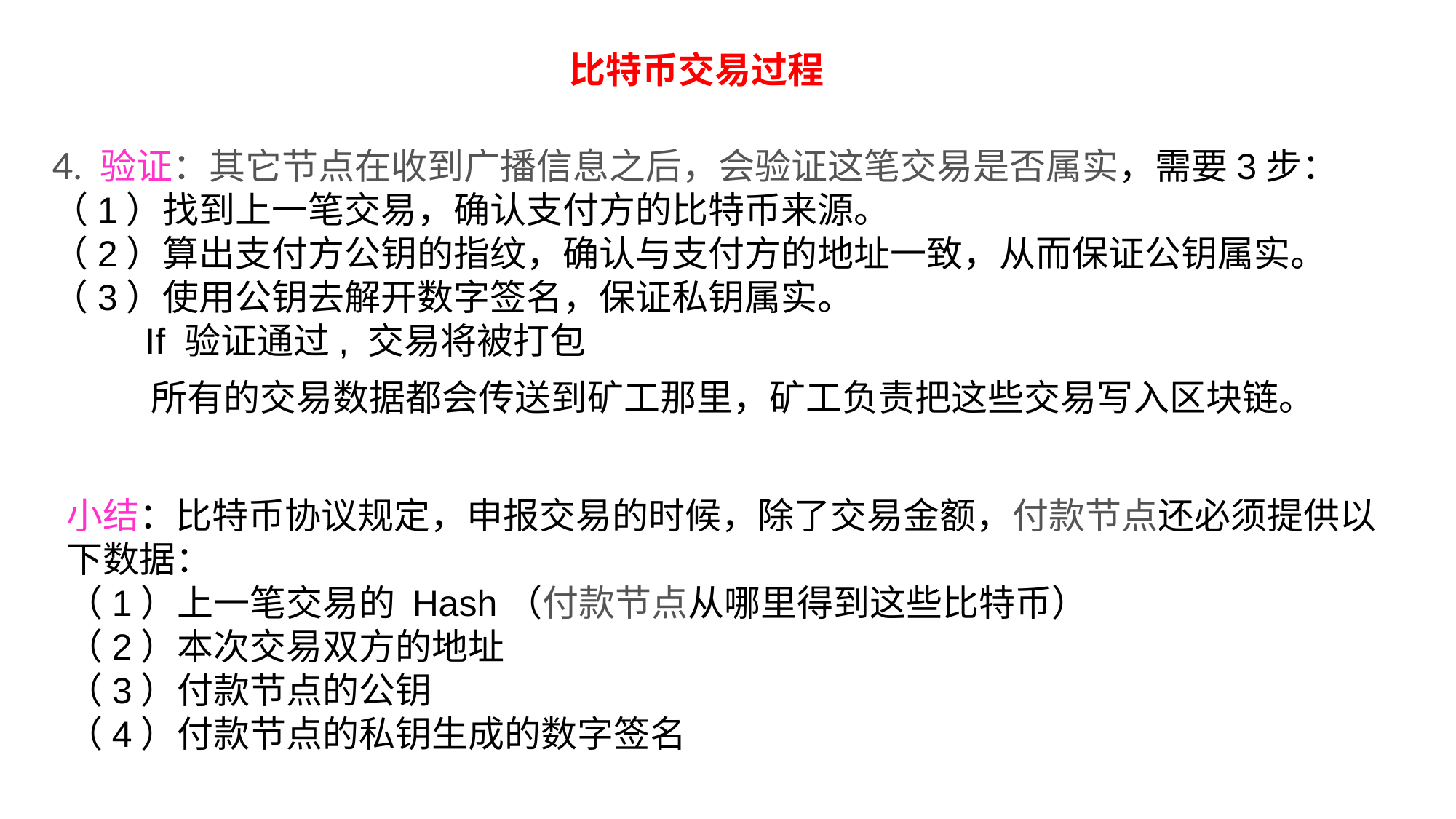

比特币交易过程
4. 验证：其它节点在收到广播信息之后，会验证这笔交易是否属实，需要3步：
（1）找到上一笔交易，确认支付方的比特币来源。
（2）算出支付方公钥的指纹，确认与支付方的地址一致，从而保证公钥属实。
（3）使用公钥去解开数字签名，保证私钥属实。
          If 验证通过, 交易将被打包
所有的交易数据都会传送到矿工那里，矿工负责把这些交易写入区块链。
小结：比特币协议规定，申报交易的时候，除了交易金额，付款节点还必须提供以下数据：
（1）上一笔交易的 Hash（付款节点从哪里得到这些比特币）
（2）本次交易双方的地址
（3）付款节点的公钥
（4）付款节点的私钥生成的数字签名